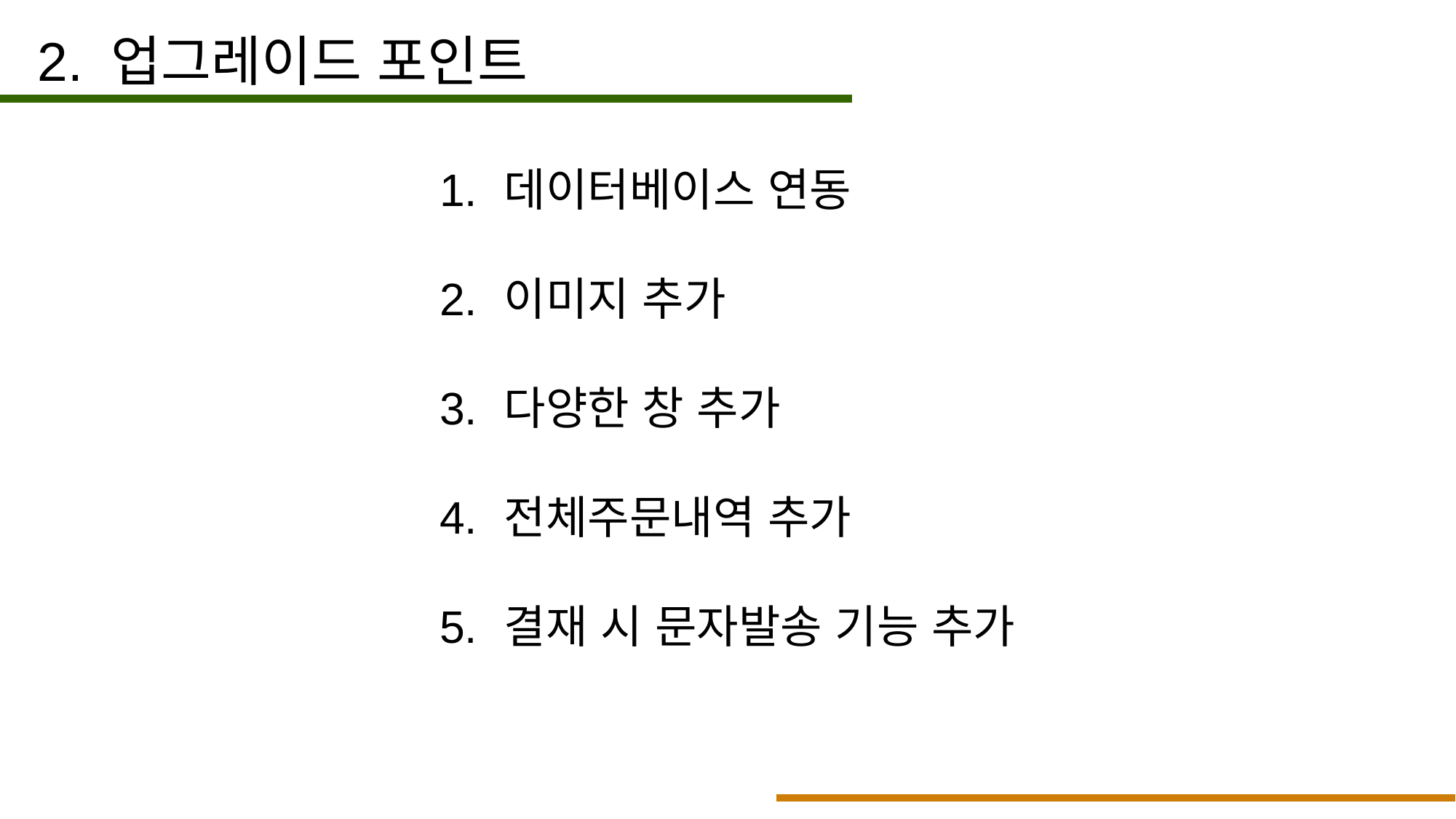

2. 업그레이드 포인트
 데이터베이스 연동

 이미지 추가

 다양한 창 추가

 전체주문내역 추가

 결재 시 문자발송 기능 추가